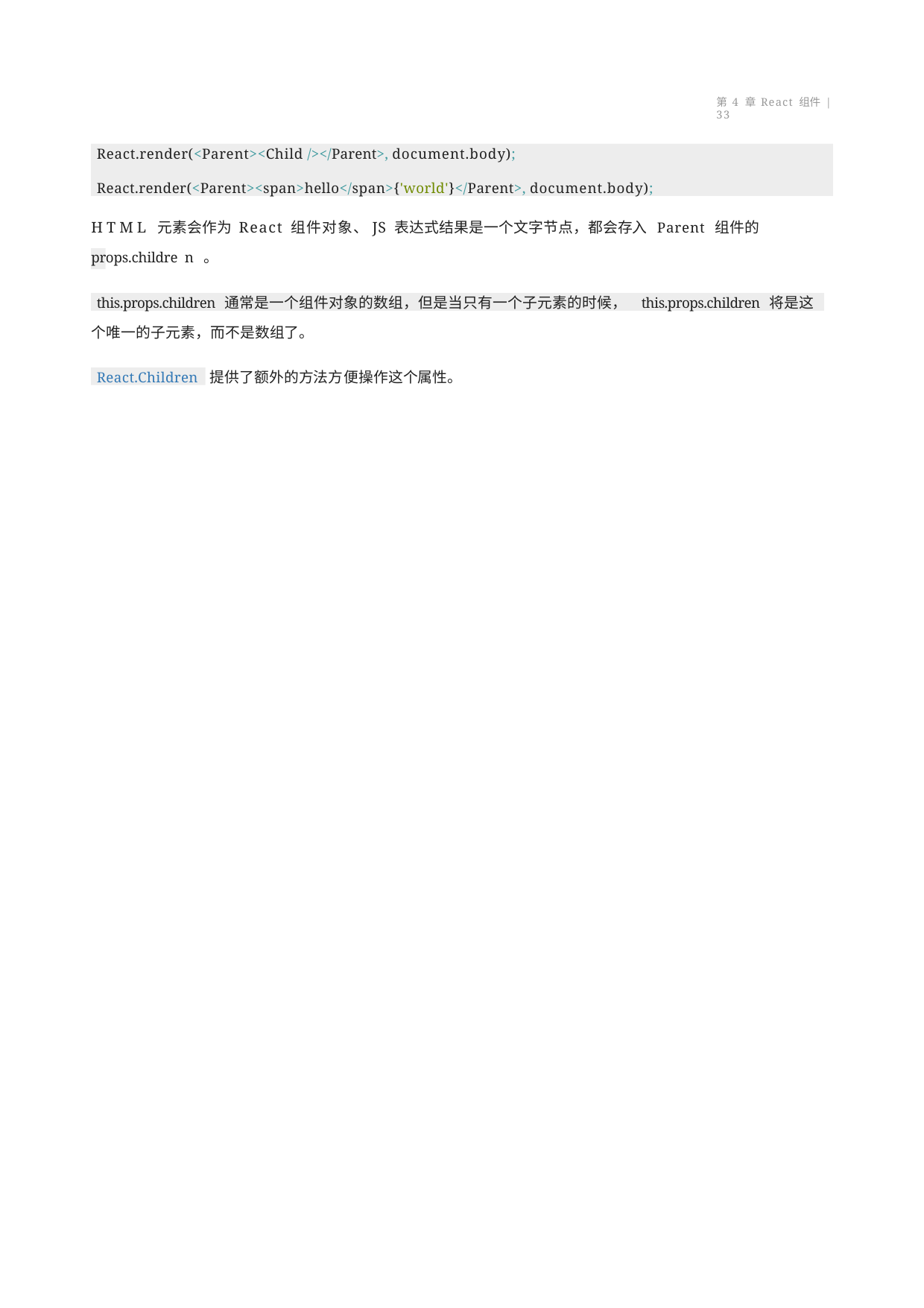

第 4 章 React 组件 | 33
React.render(<Parent><Child /></Parent>, document.body);

React.render(<Parent><span>hello</span>{'world'}</Parent>, document.body);
HTML 元素会作为 React 组件对象、JS 表达式结果是一个文字节点，都会存入 Parent 组件的 props.childre  n 。

this.props.children 通常是一个组件对象的数组，但是当只有一个子元素的时候，
this.props.children 将是这
个唯一的子元素，而不是数组了。
React.Children
提供了额外的方法方便操作这个属性。